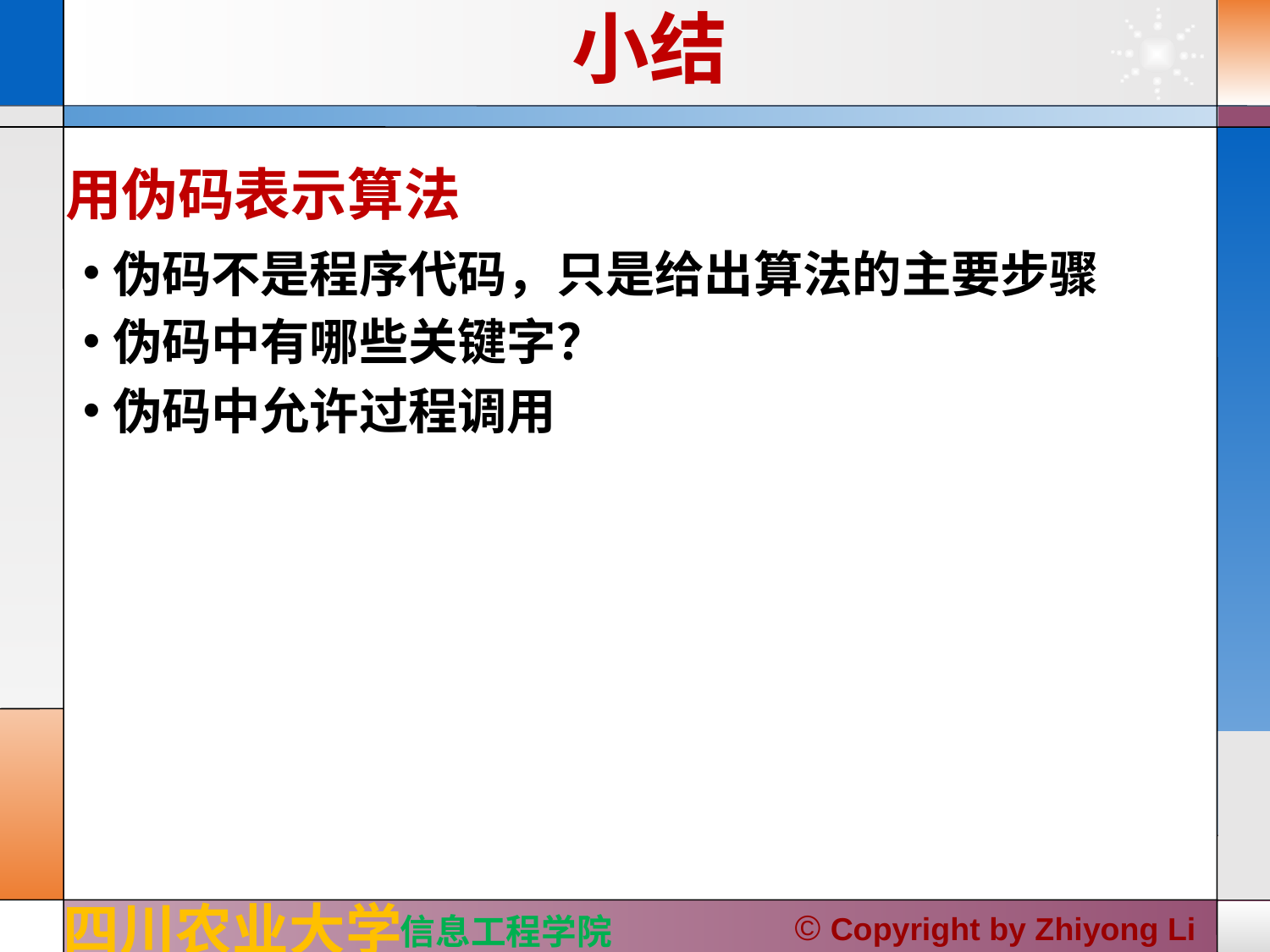

# 小结
用伪码表示算法
伪码不是程序代码，只是给出算法的主要步骤
伪码中有哪些关键字？
伪码中允许过程调用